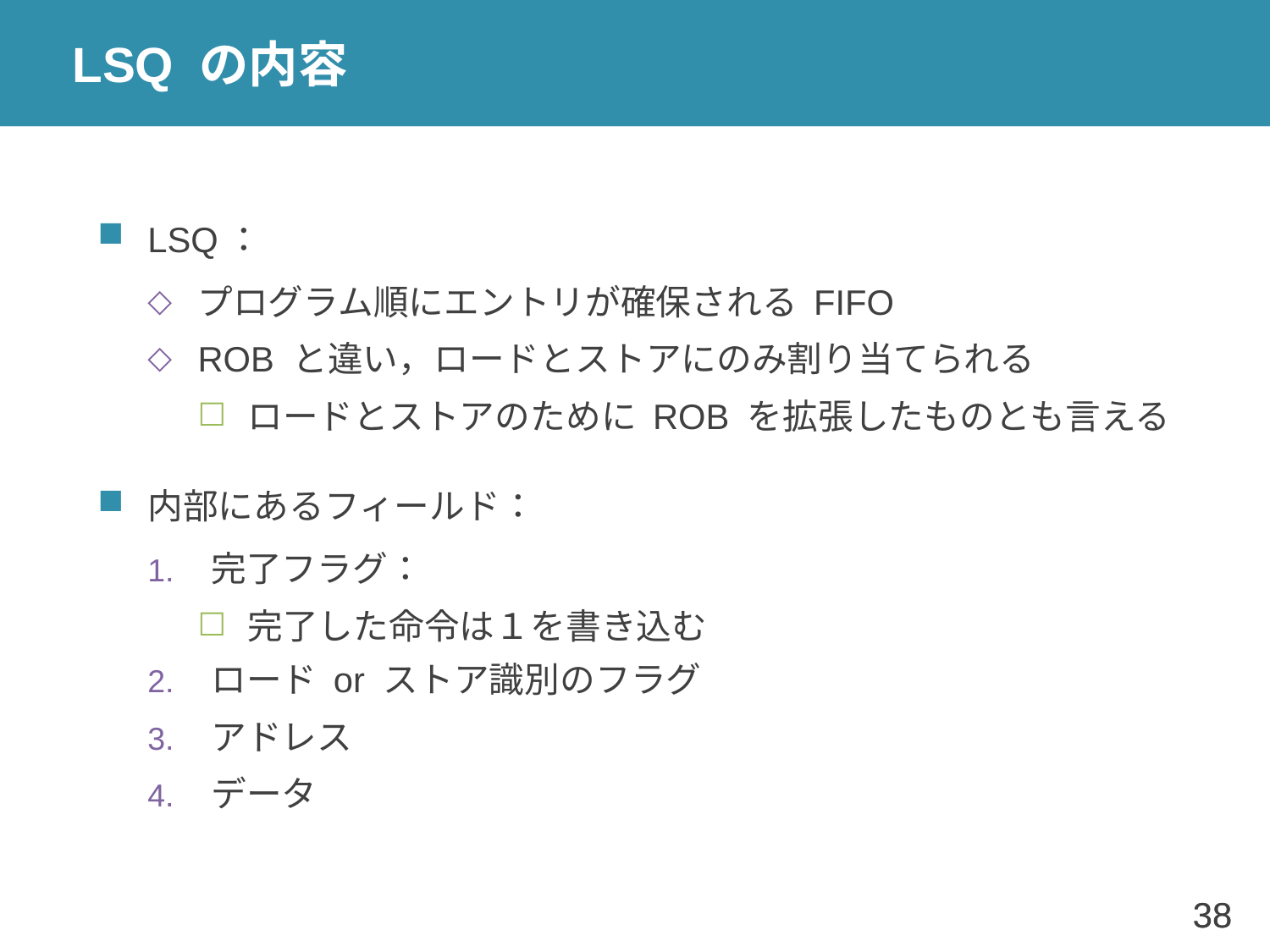

# LSQ の内容
LSQ：
プログラム順にエントリが確保される FIFO
ROB と違い，ロードとストアにのみ割り当てられる
ロードとストアのために ROB を拡張したものとも言える
内部にあるフィールド：
完了フラグ：
完了した命令は１を書き込む
ロード or ストア識別のフラグ
アドレス
データ